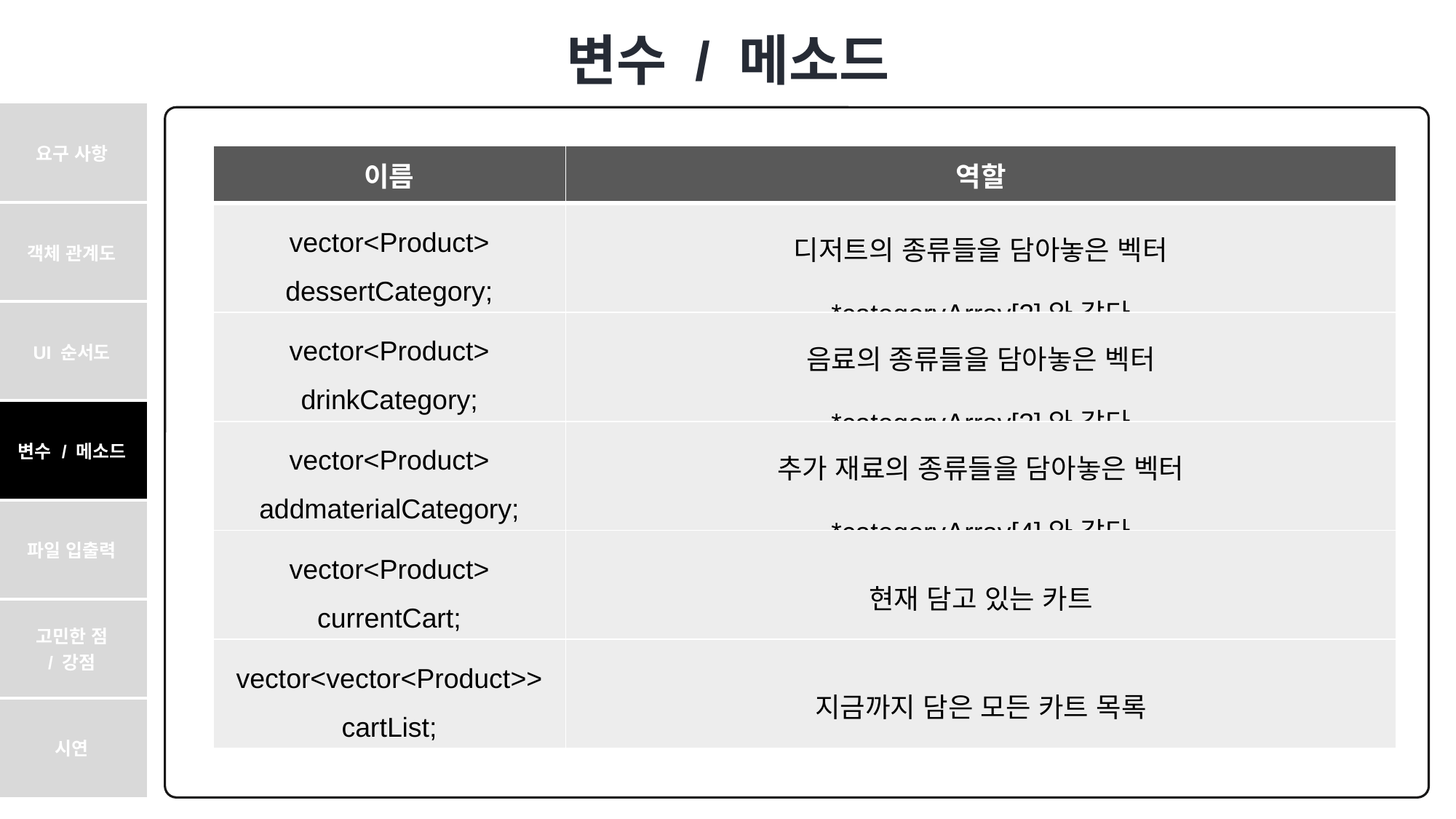

변수 / 메소드
| 요구 사항 |
| --- |
| 객체 관계도 |
| UI 순서도 |
| 변수 / 메소드 |
| 파일 입출력 |
| 고민한 점 / 강점 |
| 시연 |

| 이름 | 역할 |
| --- | --- |
| vector<Product> dessertCategory; | 디저트의 종류들을 담아놓은 벡터 \*categoryArray[2]와 같다 |
| vector<Product> drinkCategory; | 음료의 종류들을 담아놓은 벡터 \*categoryArray[3]와 같다 |
| vector<Product> addmaterialCategory; | 추가 재료의 종류들을 담아놓은 벡터 \*categoryArray[4]와 같다 |
| vector<Product> currentCart; | 현재 담고 있는 카트 |
| vector<vector<Product>> cartList; | 지금까지 담은 모든 카트 목록 |